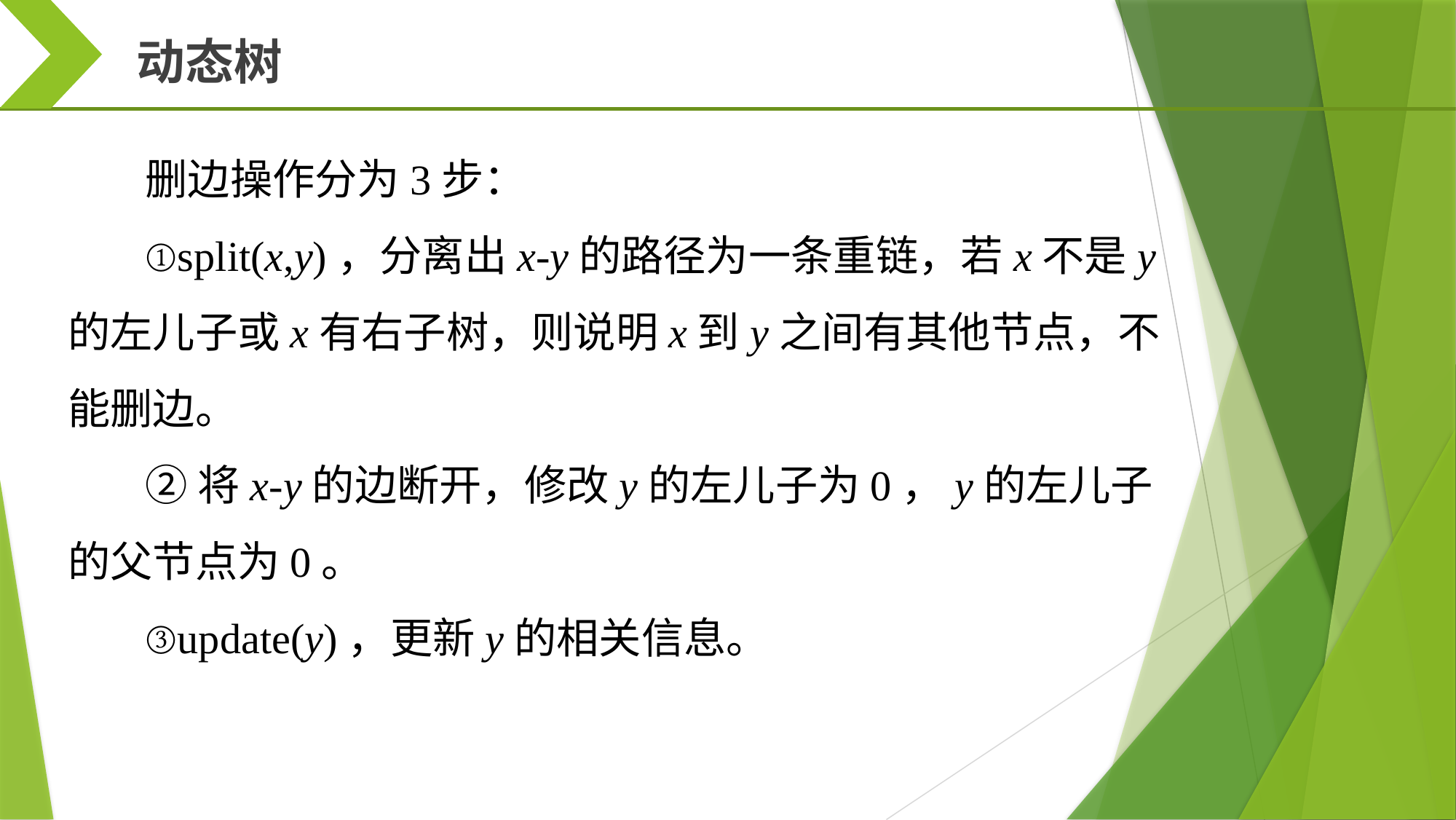

动态树
删边操作分为3步：
①split(x,y)，分离出x-y的路径为一条重链，若x不是y的左儿子或x有右子树，则说明x到y之间有其他节点，不能删边。
②将x-y的边断开，修改y的左儿子为0，y的左儿子的父节点为0。
③update(y)，更新y的相关信息。